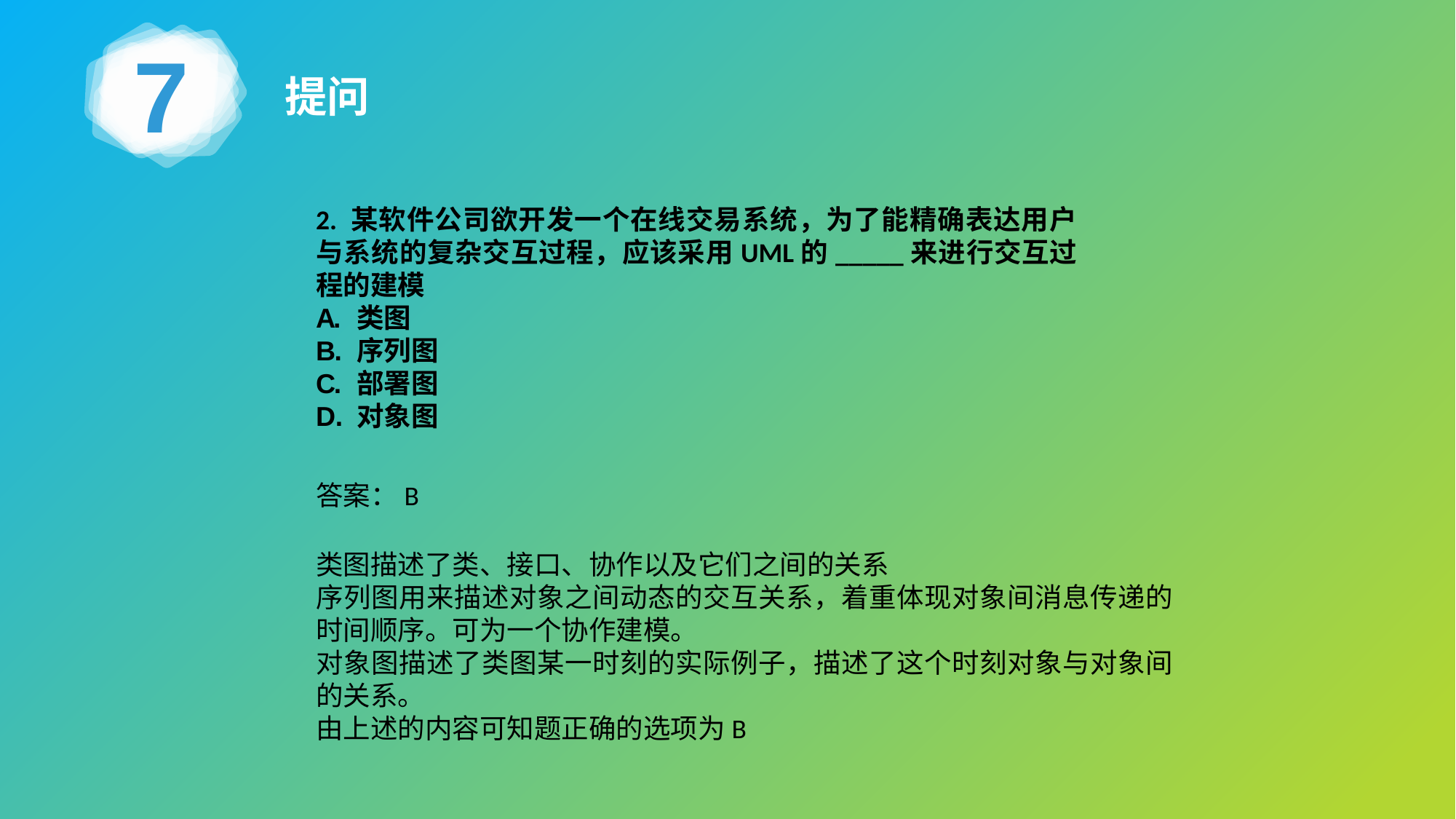

7

提问
2. 某软件公司欲开发一个在线交易系统，为了能精确表达用户与系统的复杂交互过程，应该采用UML的_____来进行交互过程的建模
类图
序列图
部署图
对象图

答案：B
类图描述了类、接口、协作以及它们之间的关系
序列图用来描述对象之间动态的交互关系，着重体现对象间消息传递的时间顺序。可为一个协作建模。
对象图描述了类图某一时刻的实际例子，描述了这个时刻对象与对象间的关系。
由上述的内容可知题正确的选项为B